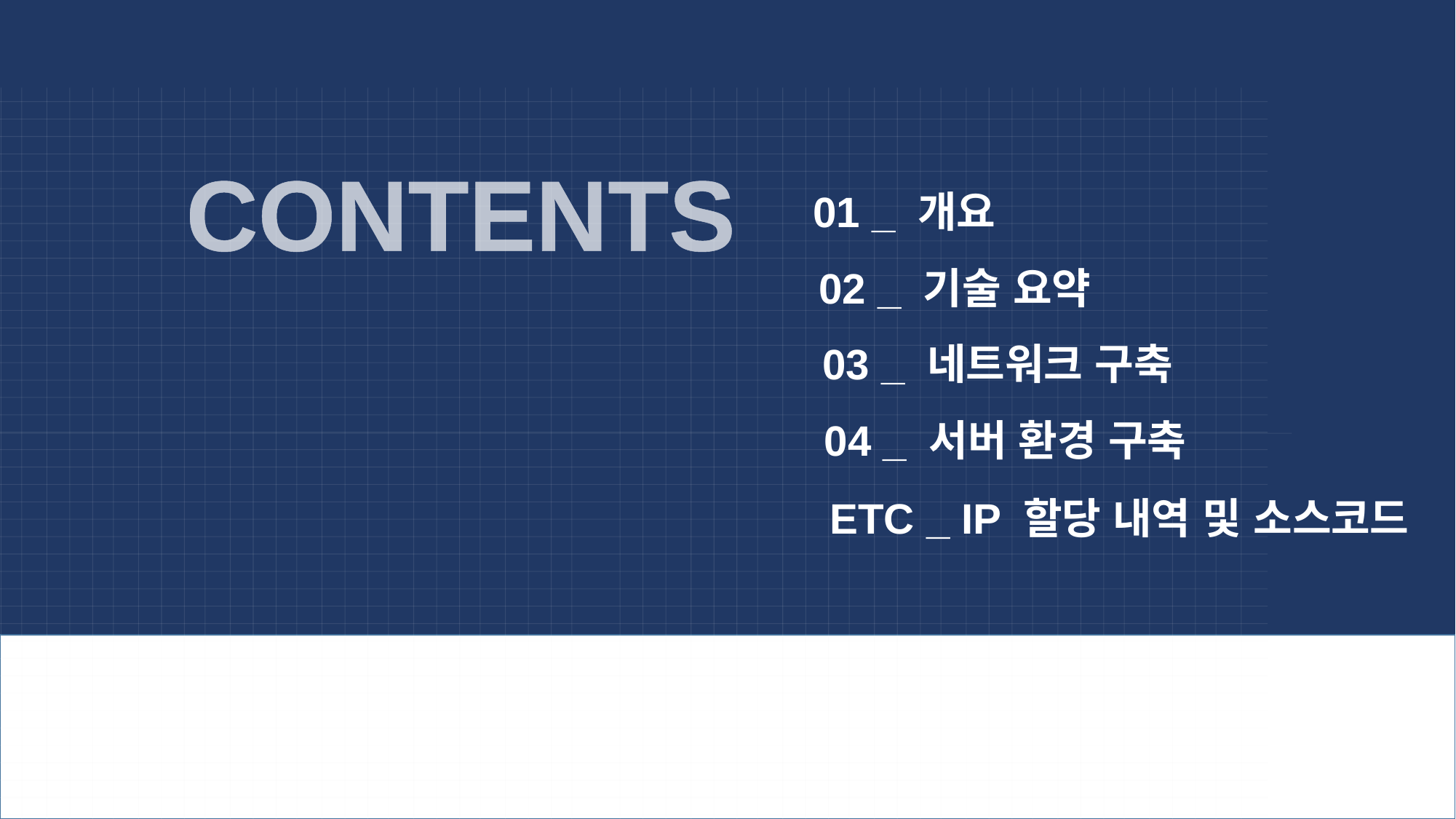

CONTENTS
01 _ 개요
02 _ 기술 요약
03 _ 네트워크 구축
04 _ 서버 환경 구축
ETC _ IP 할당 내역 및 소스코드